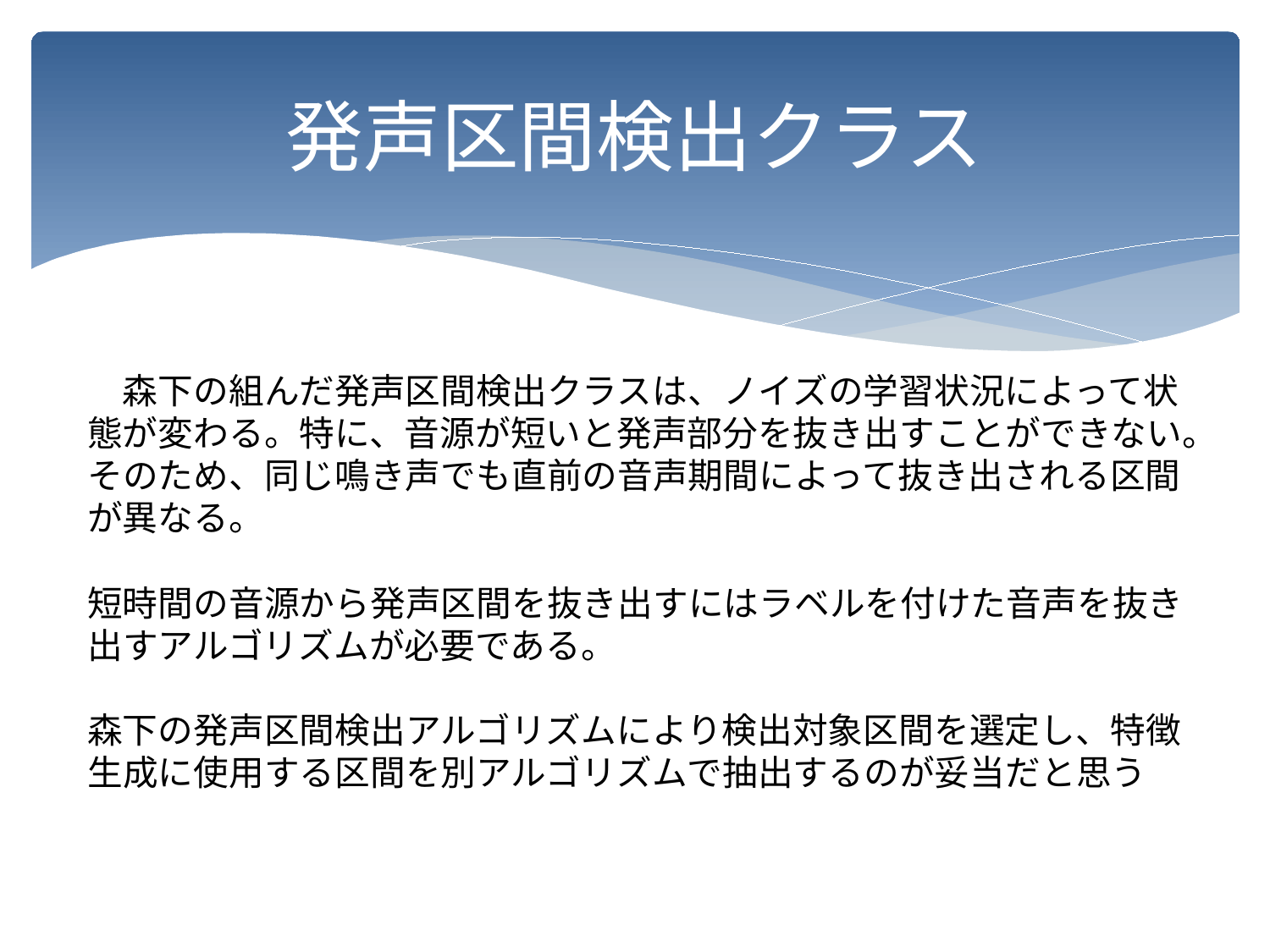

# 発声区間検出クラス
　森下の組んだ発声区間検出クラスは、ノイズの学習状況によって状態が変わる。特に、音源が短いと発声部分を抜き出すことができない。そのため、同じ鳴き声でも直前の音声期間によって抜き出される区間が異なる。

短時間の音源から発声区間を抜き出すにはラベルを付けた音声を抜き出すアルゴリズムが必要である。

森下の発声区間検出アルゴリズムにより検出対象区間を選定し、特徴生成に使用する区間を別アルゴリズムで抽出するのが妥当だと思う